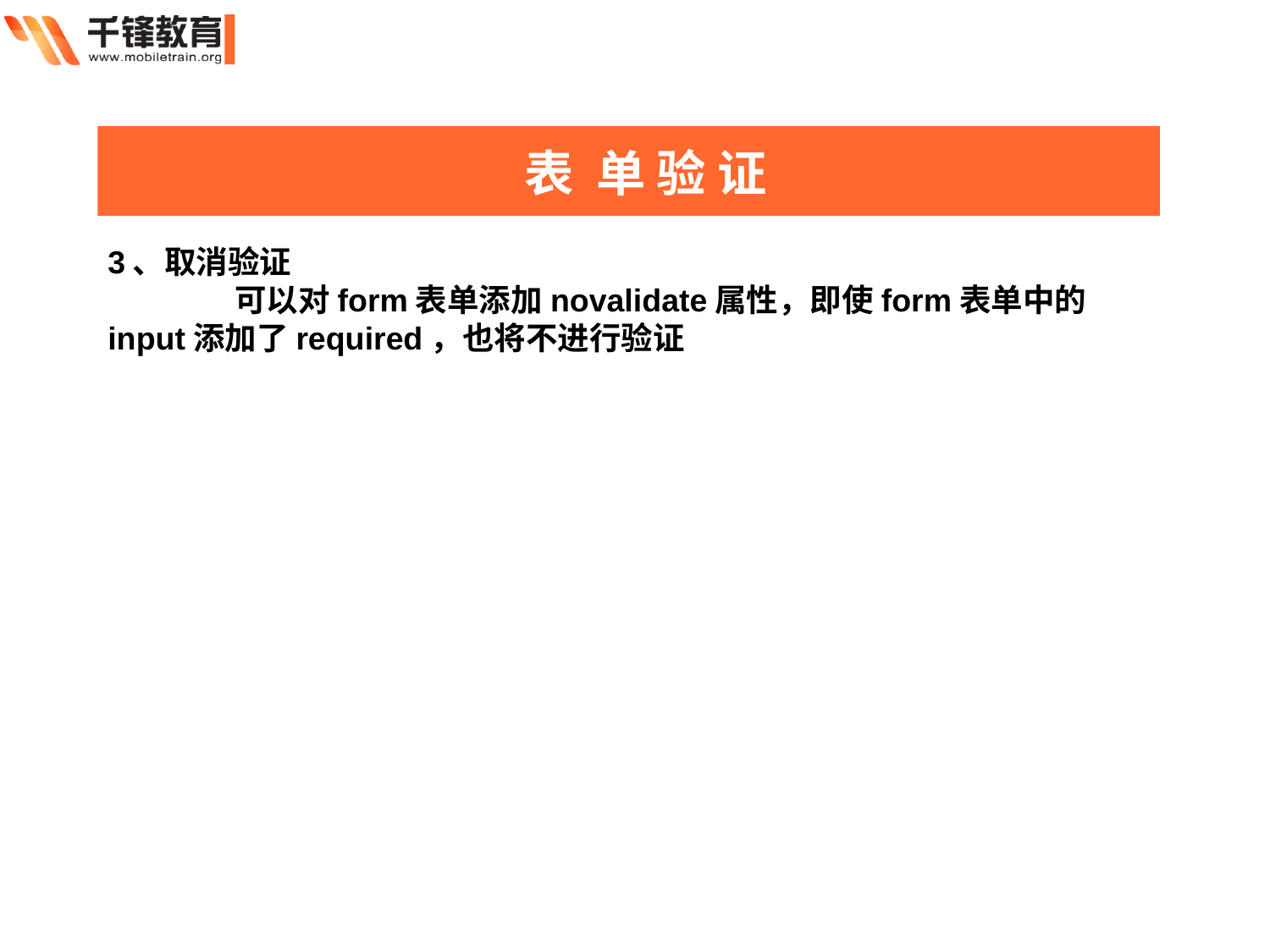

表  单 验 证
3、取消验证
	可以对form表单添加novalidate属性，即使form表单中的input添加了required，也将不进行验证